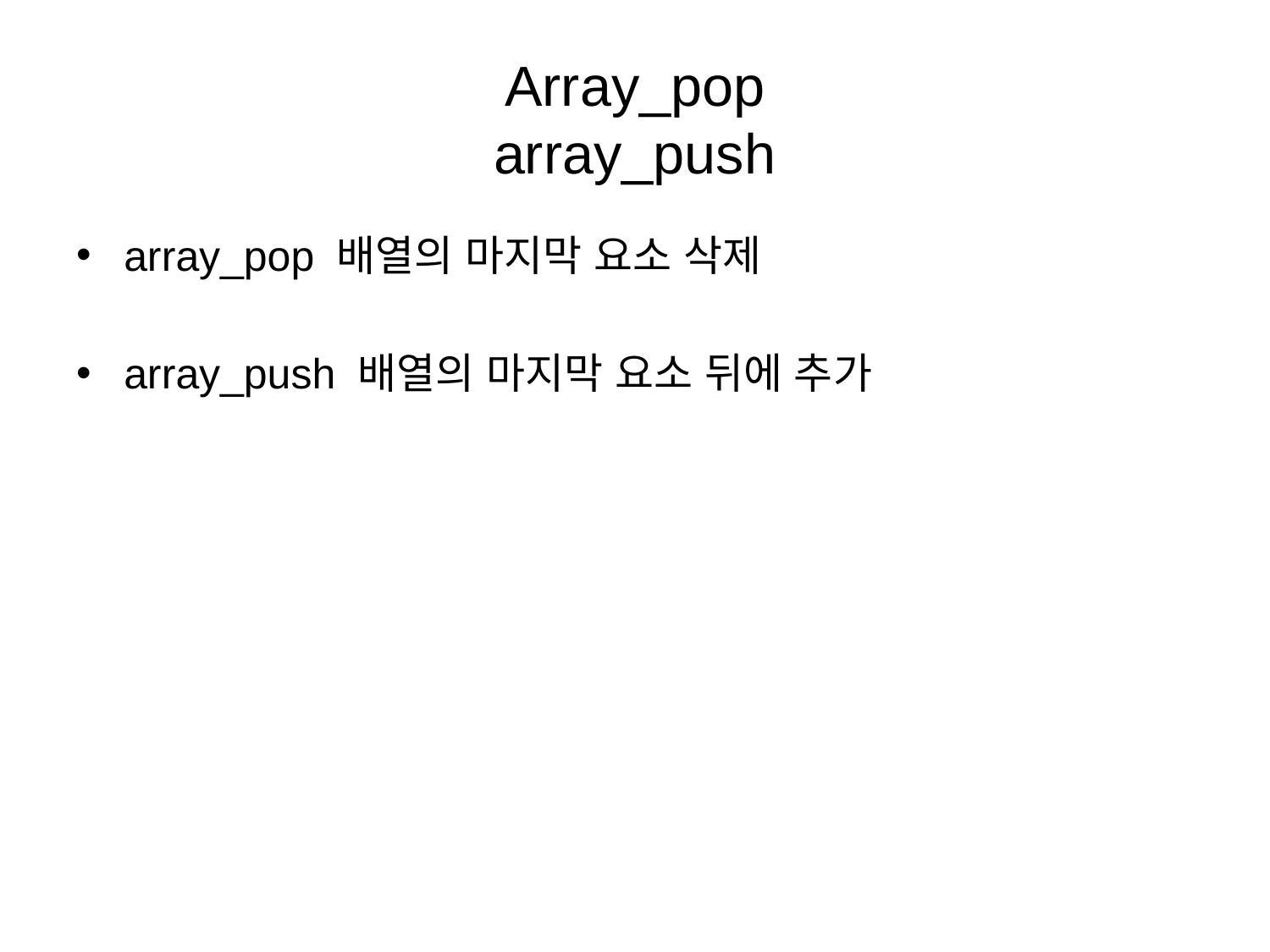

# Array_pop array_push
array_pop 배열의 마지막 요소 삭제

array_push 배열의 마지막 요소 뒤에 추가